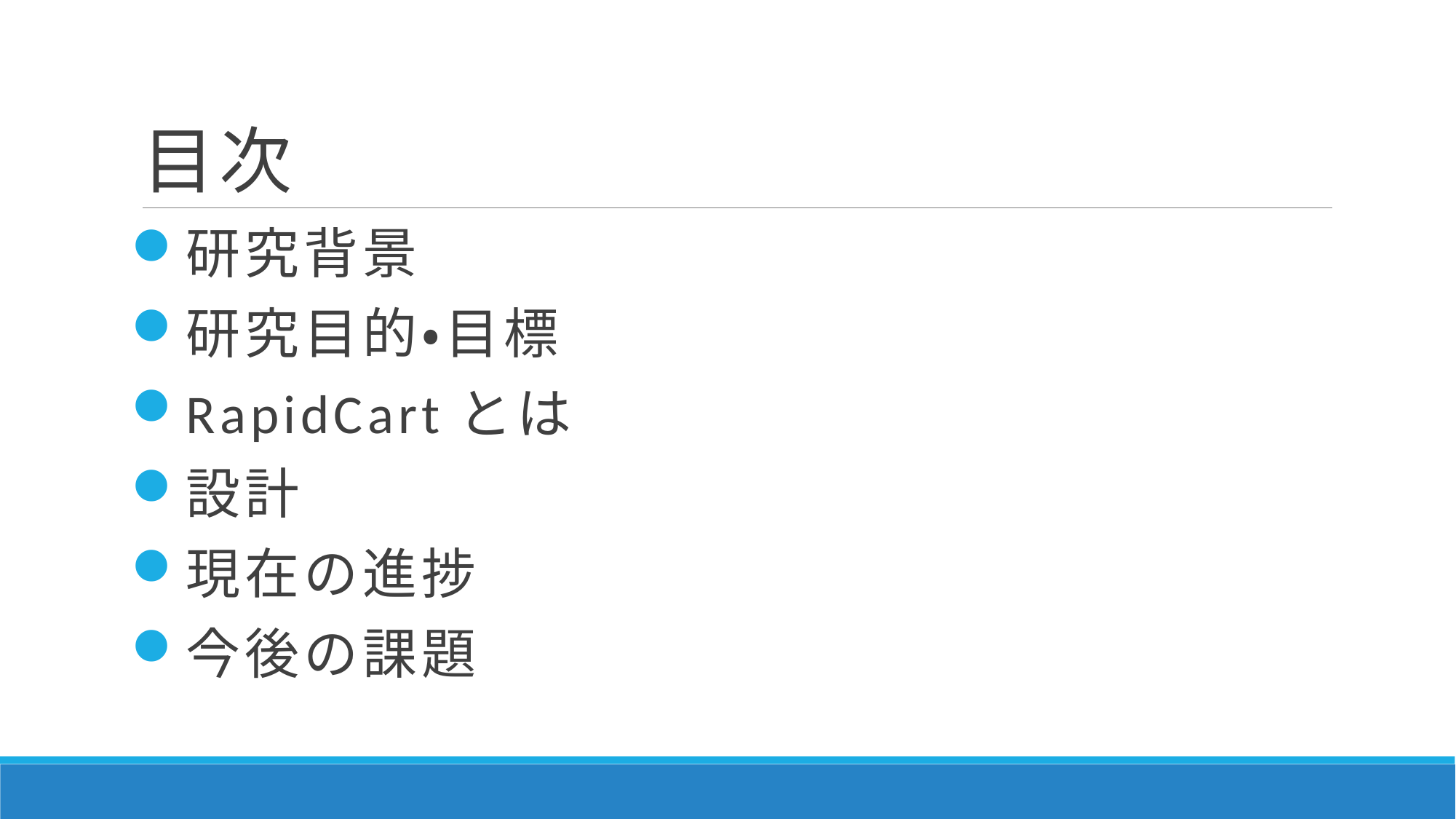

# 目次
研究背景
研究目的・目標
RapidCartとは
設計
現在の進捗
今後の課題